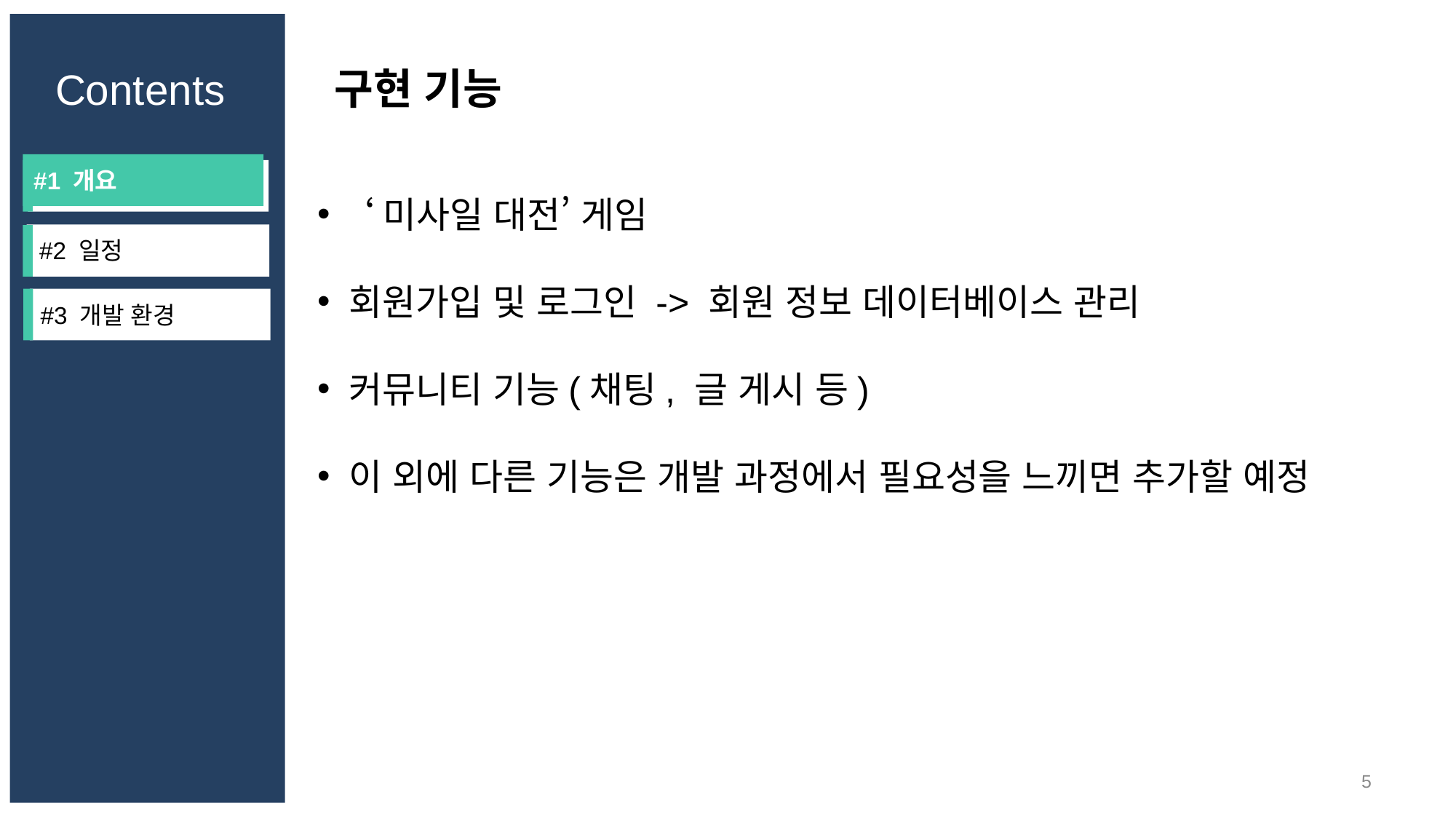

구현 기능
Contents

 ‘미사일 대전’ 게임

 회원가입 및 로그인 -> 회원 정보 데이터베이스 관리

 커뮤니티 기능(채팅, 글 게시 등)

 이 외에 다른 기능은 개발 과정에서 필요성을 느끼면 추가할 예정

#1 개요

#1 Page Load

#2 일정

#3 개발 환경
5